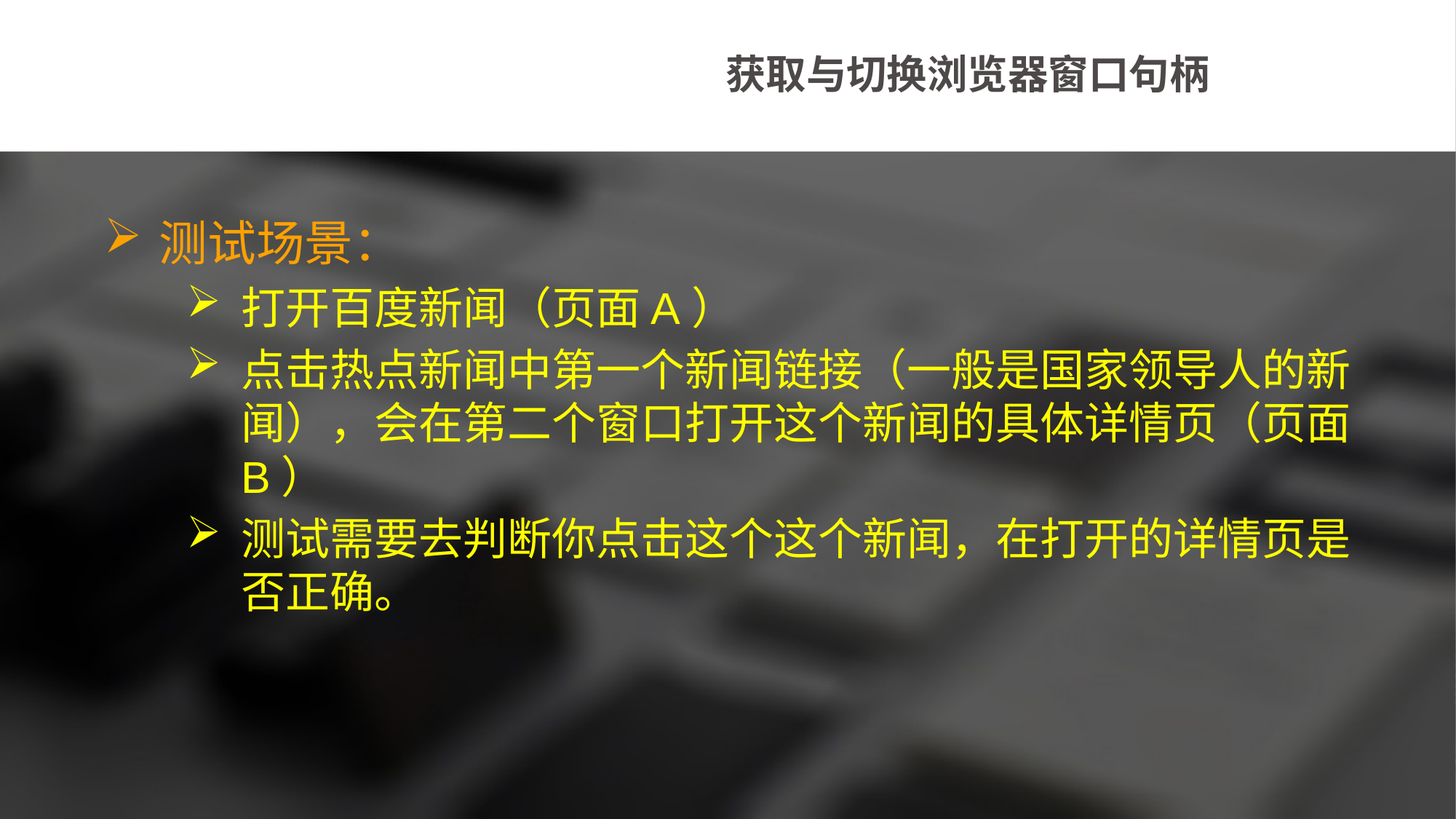

获取与切换浏览器窗口句柄
测试场景：
打开百度新闻（页面A）
点击热点新闻中第一个新闻链接（一般是国家领导人的新闻），会在第二个窗口打开这个新闻的具体详情页（页面B）
测试需要去判断你点击这个这个新闻，在打开的详情页是否正确。